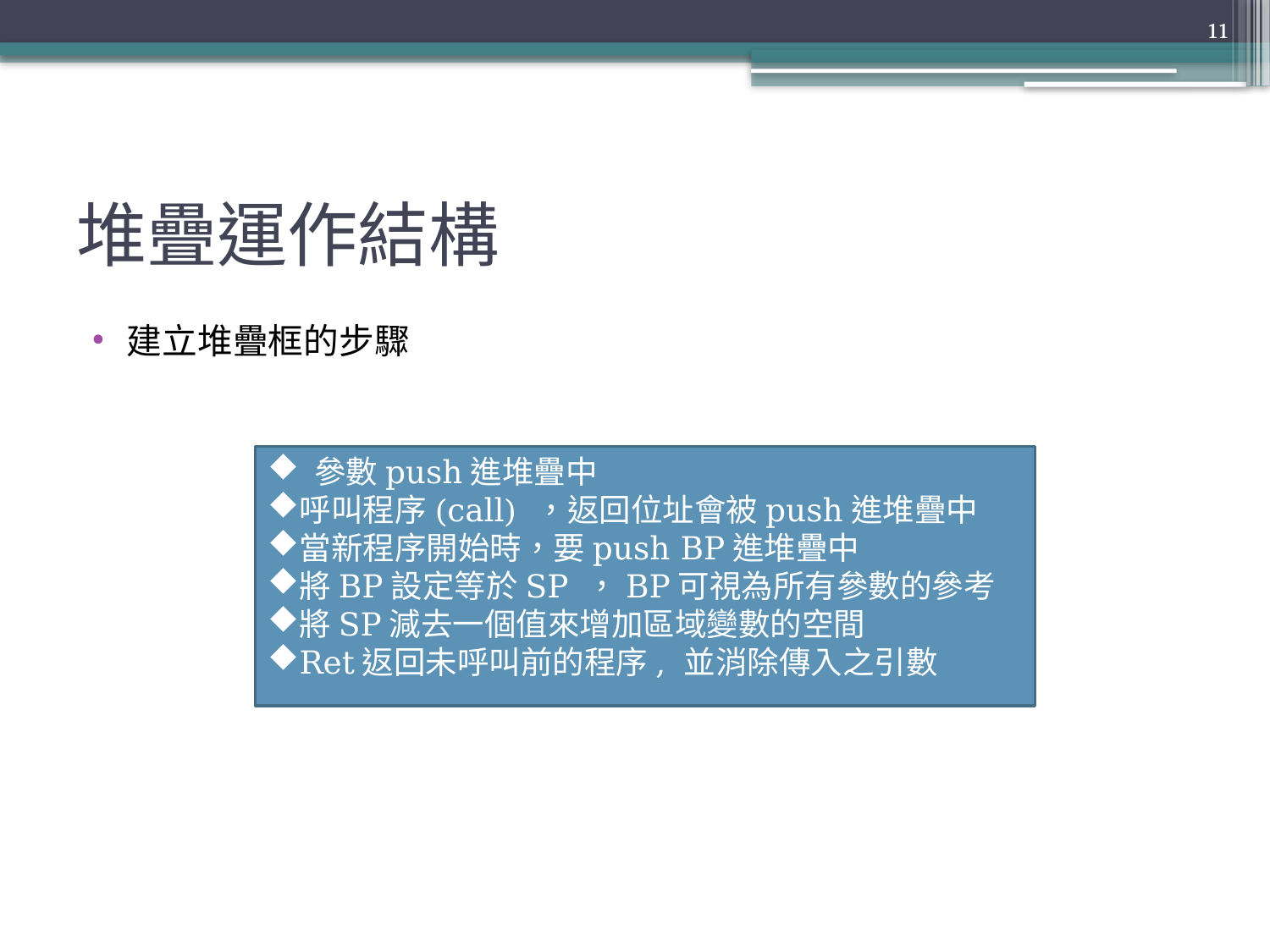

11
# 堆疊運作結構
建立堆疊框的步驟

 參數push進堆疊中
呼叫程序(call) ，返回位址會被push進堆疊中
當新程序開始時，要push BP進堆疊中
將BP設定等於SP ，BP可視為所有參數的參考
將SP減去一個值來增加區域變數的空間
Ret返回未呼叫前的程序, 並消除傳入之引數